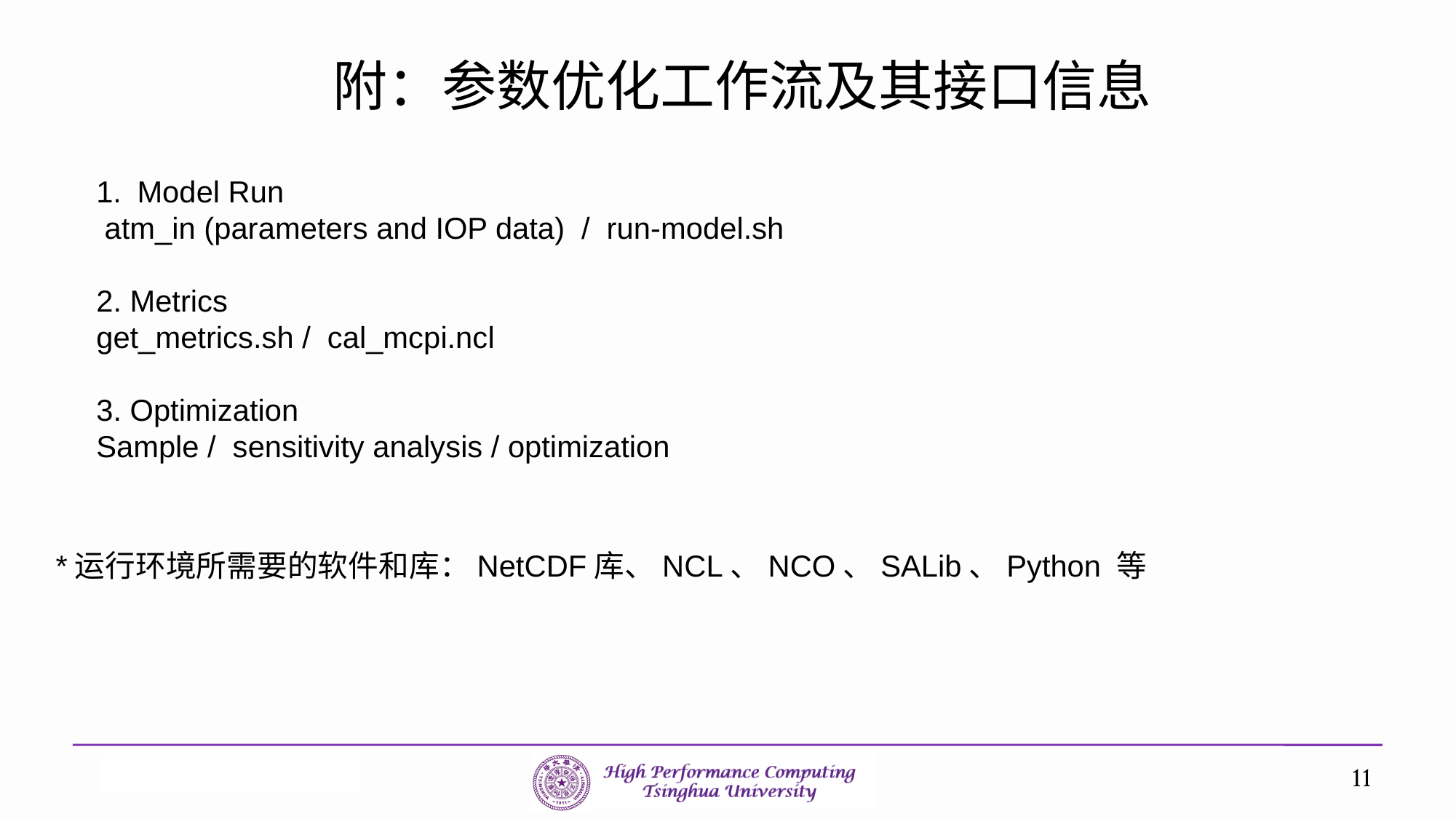

附：参数优化工作流及其接口信息
Model Run
 atm_in (parameters and IOP data)  /  run-model.sh

2. Metrics
get_metrics.sh /  cal_mcpi.ncl

3. Optimization
Sample /  sensitivity analysis / optimization

*运行环境所需要的软件和库：NetCDF库、NCL、NCO、SALib、Python 等
11